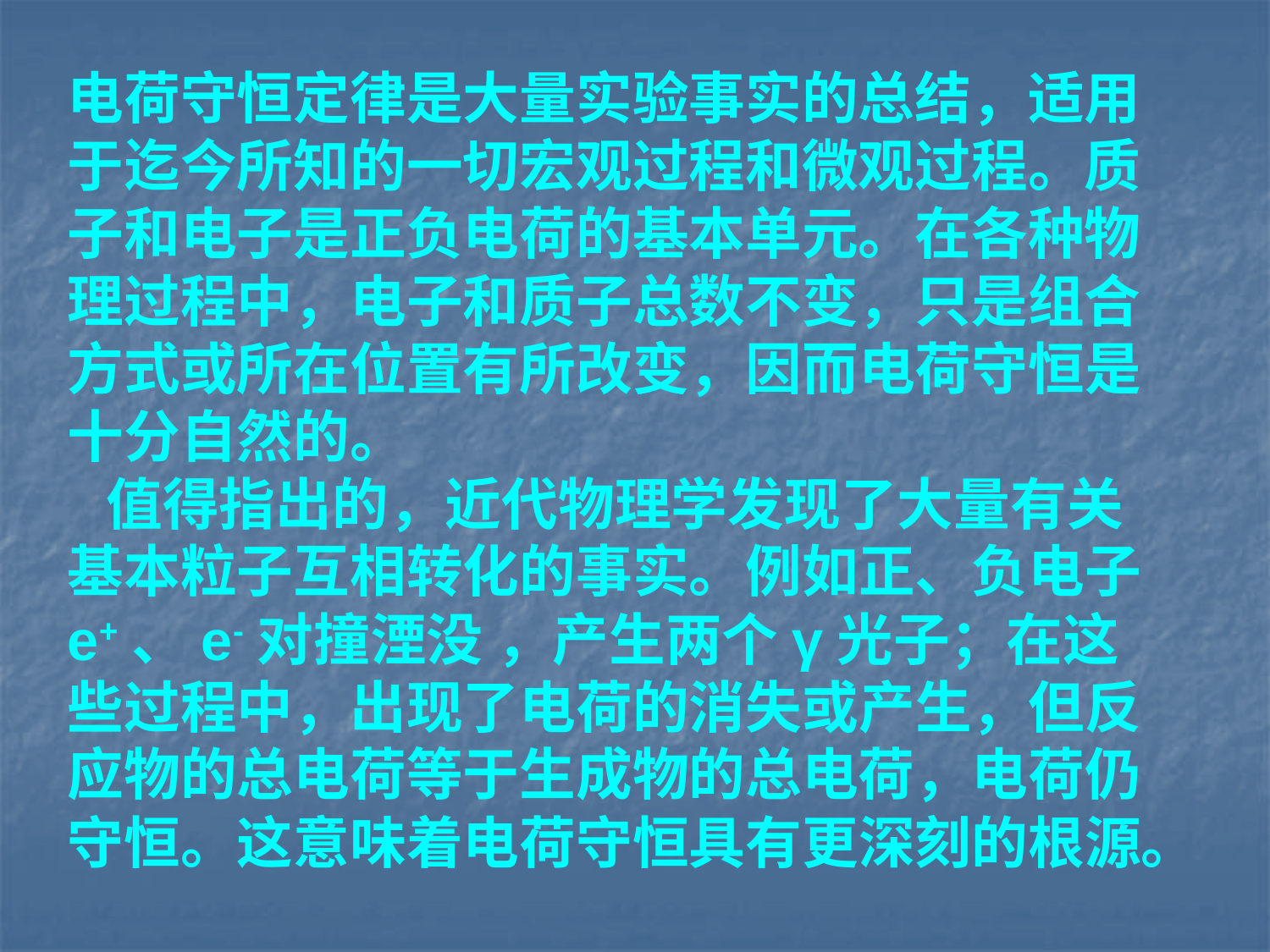

电荷守恒定律是大量实验事实的总结，适用于迄今所知的一切宏观过程和微观过程。质子和电子是正负电荷的基本单元。在各种物理过程中，电子和质子总数不变，只是组合方式或所在位置有所改变，因而电荷守恒是十分自然的。
   值得指出的，近代物理学发现了大量有关基本粒子互相转化的事实。例如正、负电子e+、e-对撞湮没 ，产生两个γ光子；在这些过程中，出现了电荷的消失或产生，但反应物的总电荷等于生成物的总电荷，电荷仍守恒。这意味着电荷守恒具有更深刻的根源。